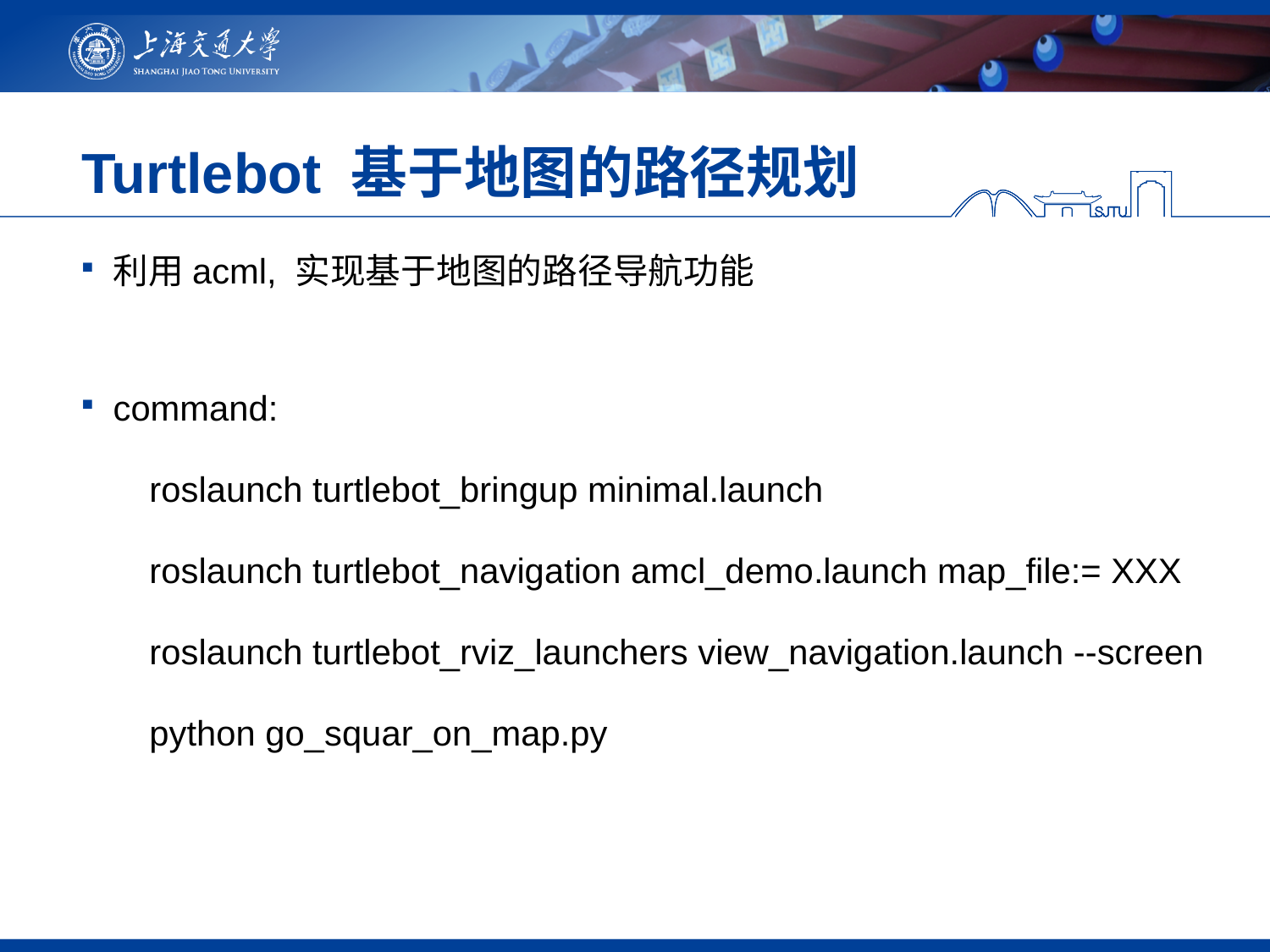

# Turtlebot 基于地图的路径规划
利用acml, 实现基于地图的路径导航功能

command:
       roslaunch turtlebot_bringup minimal.launch
       roslaunch turtlebot_navigation amcl_demo.launch map_file:= XXX
       roslaunch turtlebot_rviz_launchers view_navigation.launch --screen
       python go_squar_on_map.py